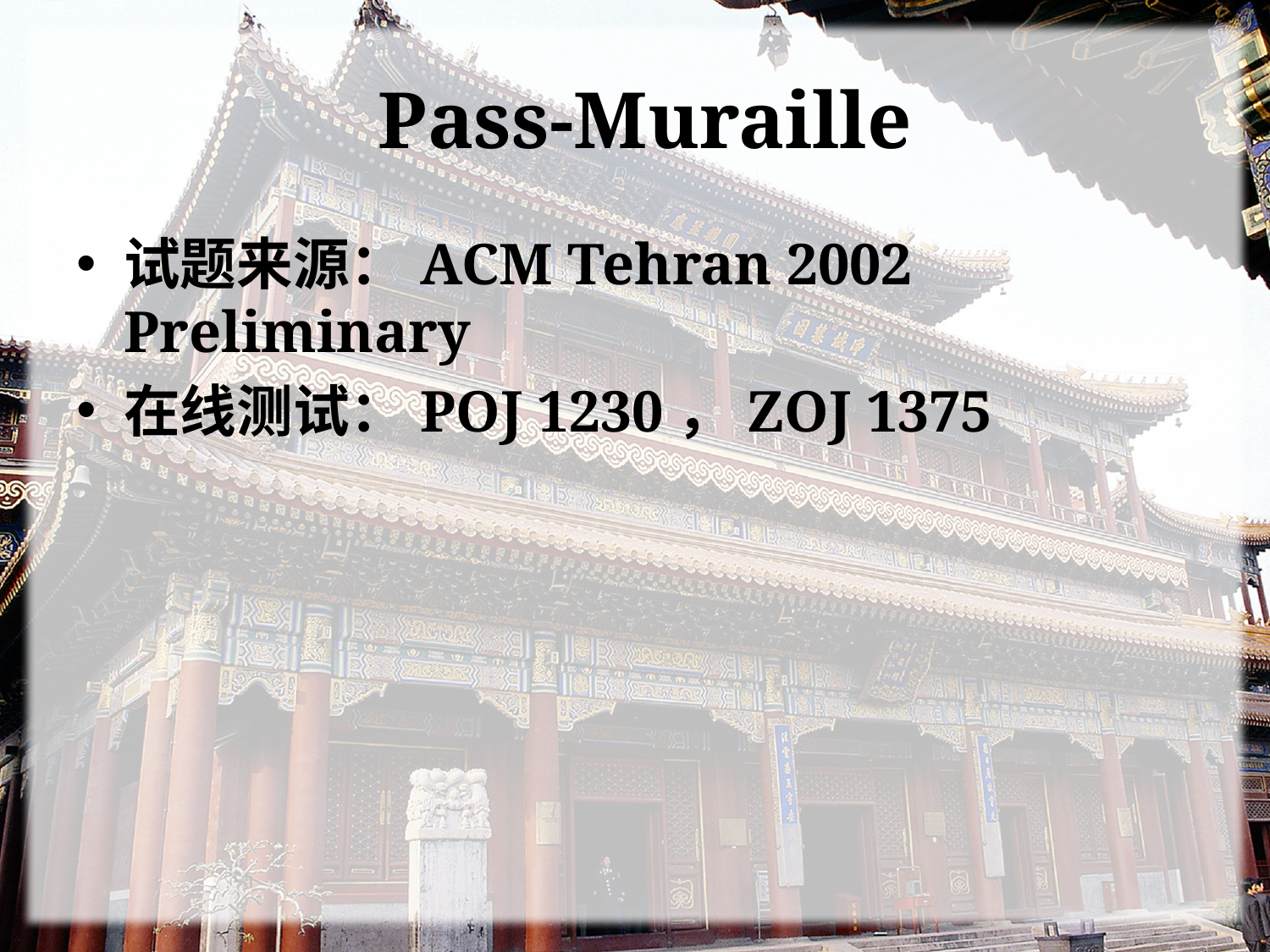

# Pass-Muraille
试题来源：ACM Tehran 2002 Preliminary
在线测试：POJ 1230，ZOJ 1375